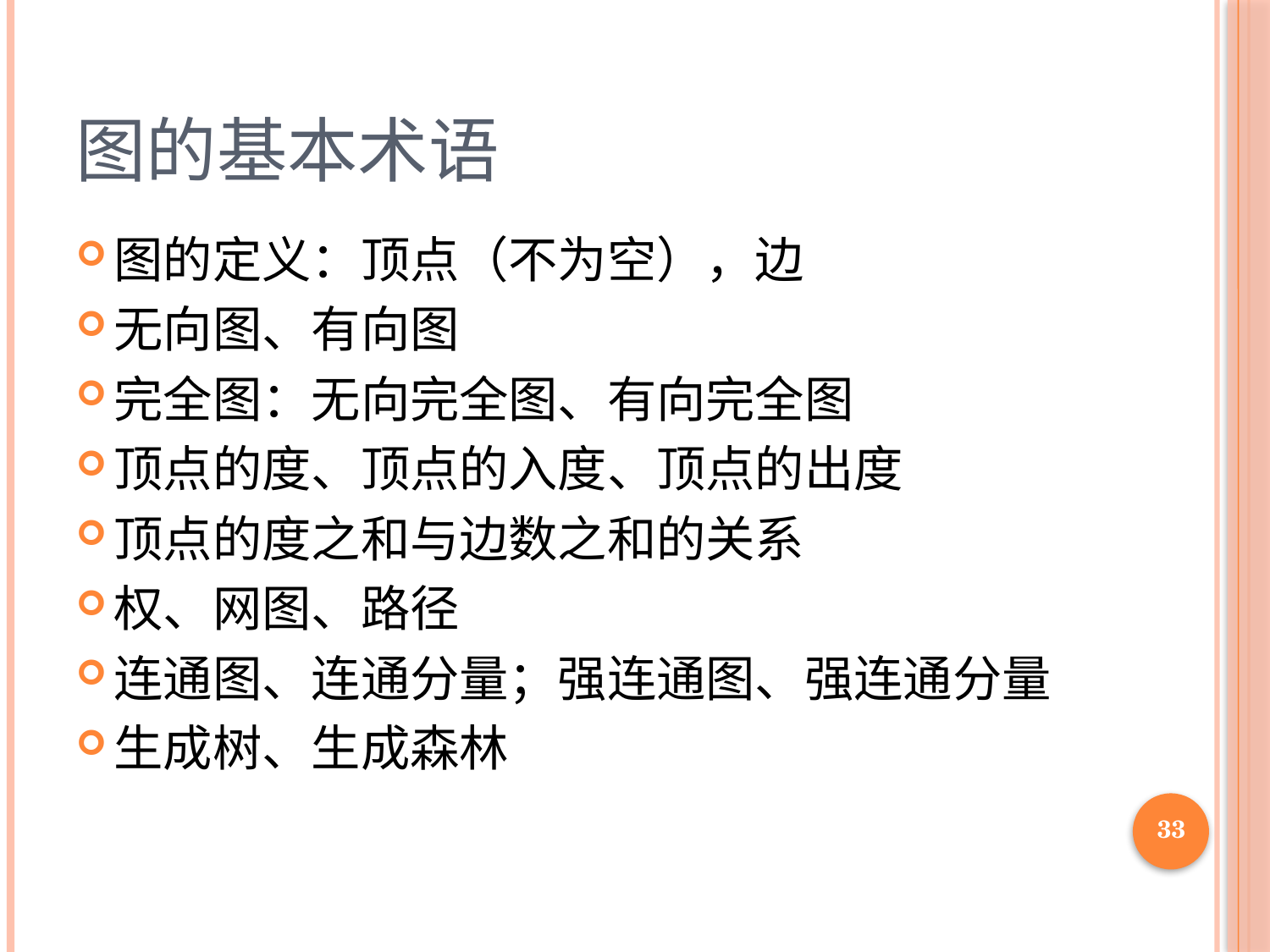

# 图的基本术语
图的定义：顶点（不为空），边
无向图、有向图
完全图：无向完全图、有向完全图
顶点的度、顶点的入度、顶点的出度
顶点的度之和与边数之和的关系
权、网图、路径
连通图、连通分量；强连通图、强连通分量
生成树、生成森林

33